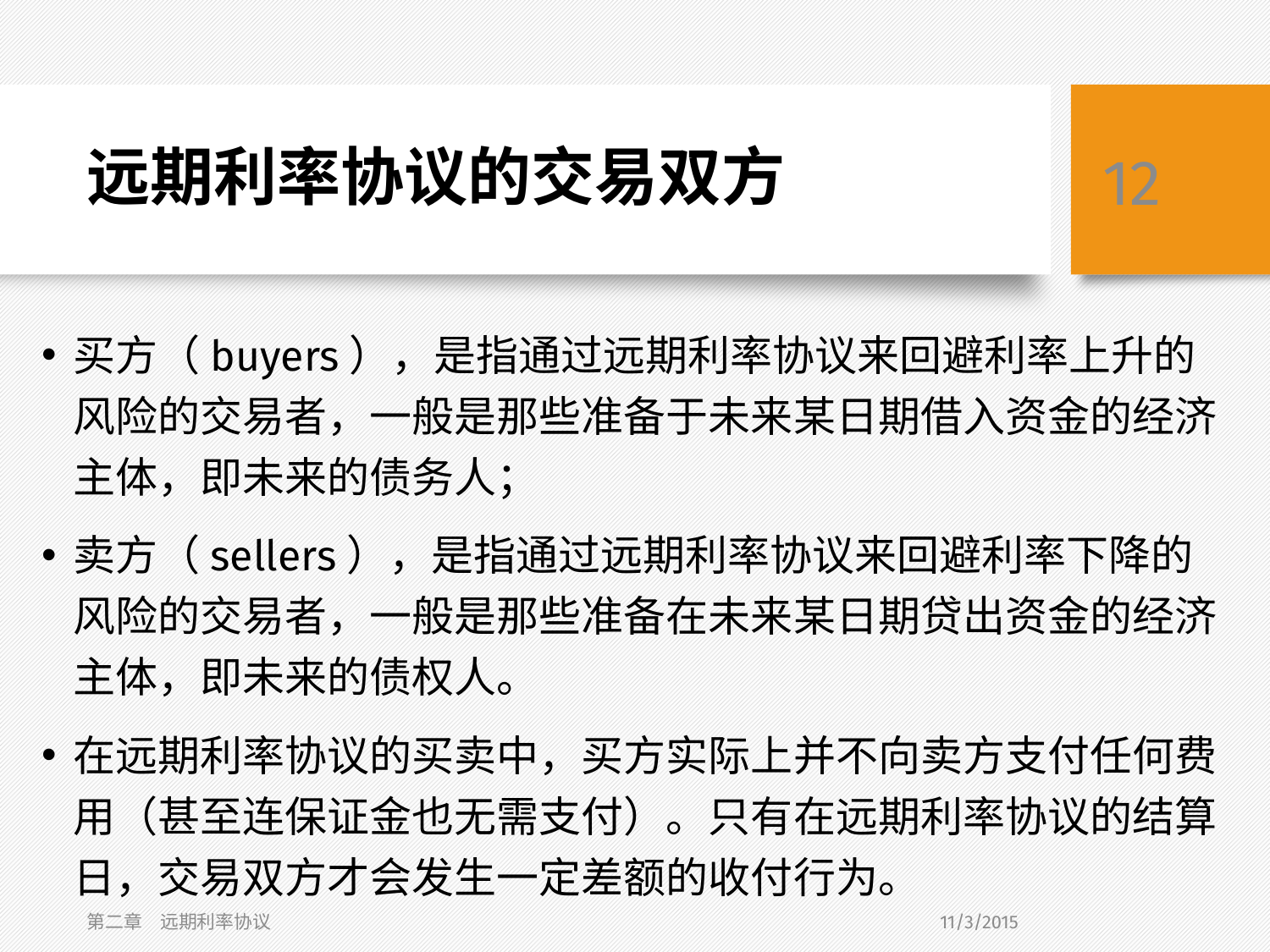

# 远期利率协议的交易双方
12
买方（buyers），是指通过远期利率协议来回避利率上升的风险的交易者，一般是那些准备于未来某日期借入资金的经济主体，即未来的债务人；
卖方（sellers），是指通过远期利率协议来回避利率下降的风险的交易者，一般是那些准备在未来某日期贷出资金的经济主体，即未来的债权人。
在远期利率协议的买卖中，买方实际上并不向卖方支付任何费用（甚至连保证金也无需支付）。只有在远期利率协议的结算日，交易双方才会发生一定差额的收付行为。
11/3/2015
第二章　远期利率协议